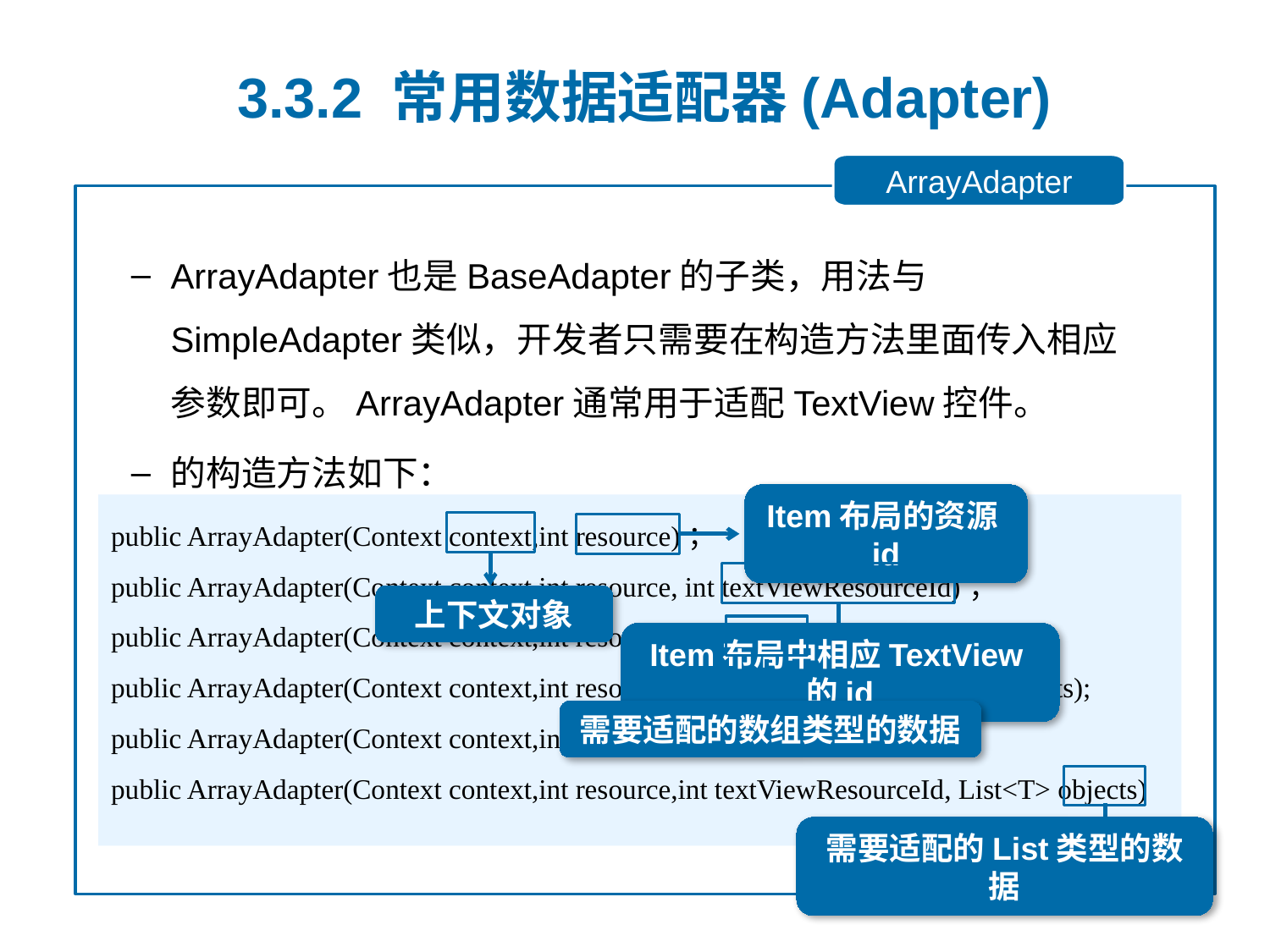

3.3.2 常用数据适配器(Adapter)

ArrayAdapter

ArrayAdapter也是BaseAdapter的子类，用法与SimpleAdapter类似，开发者只需要在构造方法里面传入相应参数即可。ArrayAdapter通常用于适配TextView控件。
的构造方法如下：

public ArrayAdapter(Context context,int resource)；
public ArrayAdapter(Context context,int resource, int textViewResourceId)；
public ArrayAdapter(Context context,int resource,T[] objects)；
public ArrayAdapter(Context context,int resource,int textViewResourceId,T[] objects);
public ArrayAdapter(Context context,int resource,List<T> objects)；
public ArrayAdapter(Context context,int resource,int textViewResourceId, List<T> objects)
Item布局的资源id

上下文对象

Item布局中相应TextView的id
需要适配的数组类型的数据

需要适配的List类型的数据